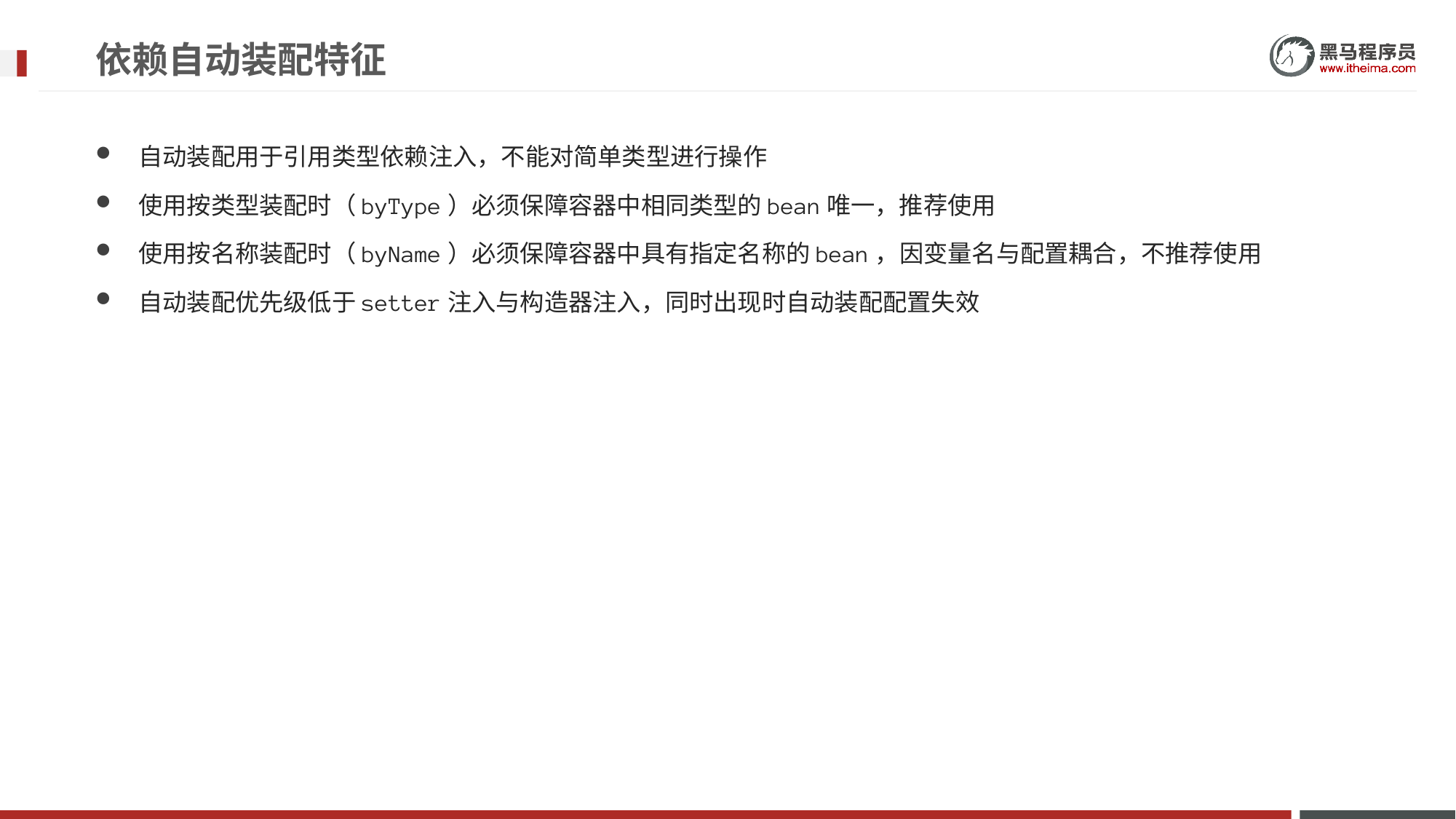

依赖自动装配特征
自动装配用于引用类型依赖注入，不能对简单类型进行操作
使用按类型装配时（byType）必须保障容器中相同类型的bean唯一，推荐使用
使用按名称装配时（byName）必须保障容器中具有指定名称的bean，因变量名与配置耦合，不推荐使用
自动装配优先级低于setter注入与构造器注入，同时出现时自动装配配置失效